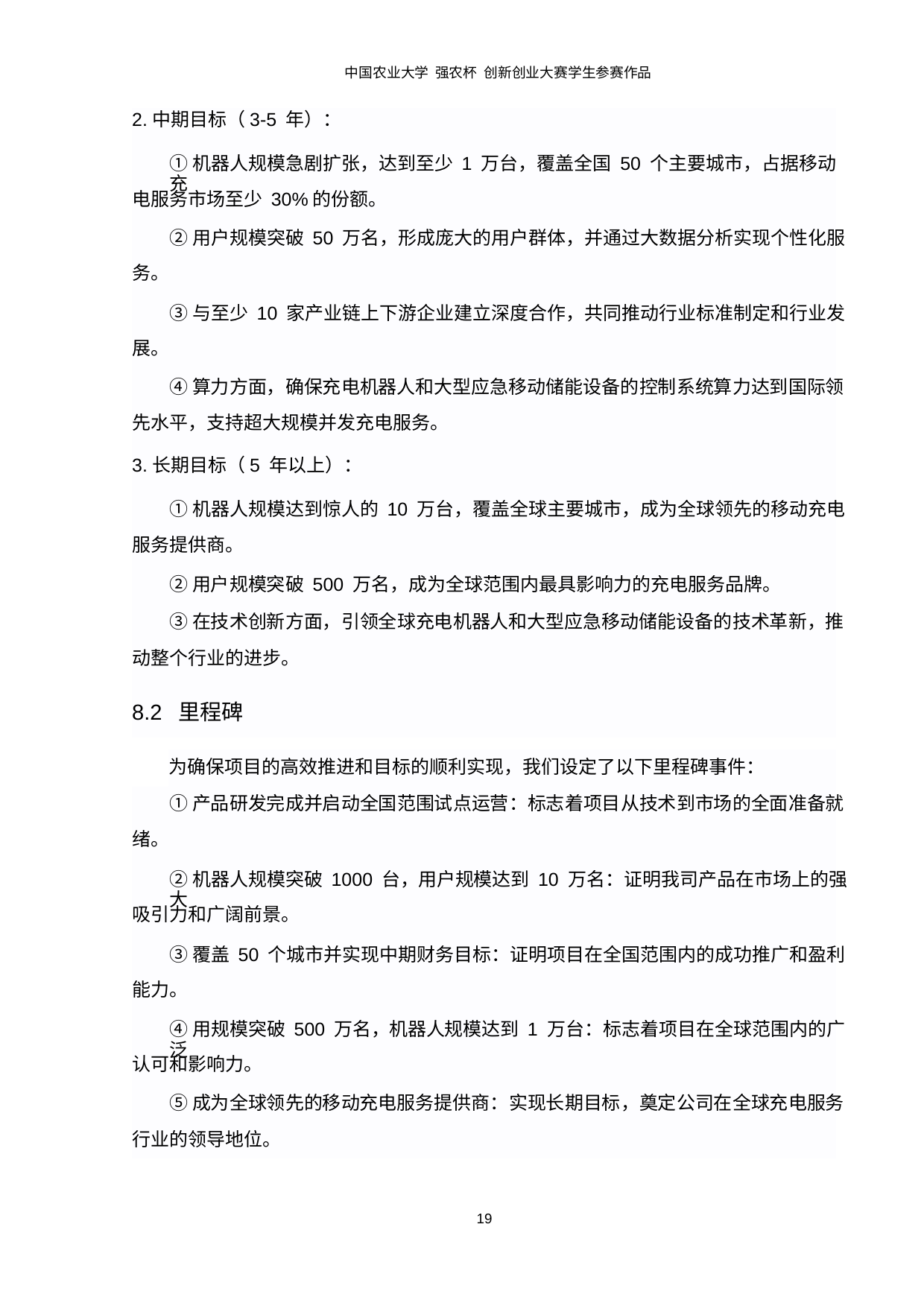

中国农业大学 强农杯 创新创业大赛学生参赛作品

2.中期目标（3-5 年）：
①机器人规模急剧扩张，达到至少 1 万台，覆盖全国 50 个主要城市，占据移动充
电服务市场至少 30%的份额。
②用户规模突破 50 万名，形成庞大的用户群体，并通过大数据分析实现个性化服
务。
③与至少 10 家产业链上下游企业建立深度合作，共同推动行业标准制定和行业发
展。
④算力方面，确保充电机器人和大型应急移动储能设备的控制系统算力达到国际领
先水平，支持超大规模并发充电服务。
3.长期目标（5 年以上）：
①机器人规模达到惊人的 10 万台，覆盖全球主要城市，成为全球领先的移动充电
服务提供商。
②用户规模突破 500 万名，成为全球范围内最具影响力的充电服务品牌。
③在技术创新方面，引领全球充电机器人和大型应急移动储能设备的技术革新，推
动整个行业的进步。
8.2 里程碑

为确保项目的高效推进和目标的顺利实现，我们设定了以下里程碑事件：
①产品研发完成并启动全国范围试点运营：标志着项目从技术到市场的全面准备就
绪。
②机器人规模突破 1000 台，用户规模达到 10 万名：证明我司产品在市场上的强大
吸引力和广阔前景。
③覆盖 50 个城市并实现中期财务目标：证明项目在全国范围内的成功推广和盈利
能力。
④用规模突破 500 万名，机器人规模达到 1 万台：标志着项目在全球范围内的广泛
认可和影响力。
⑤成为全球领先的移动充电服务提供商：实现长期目标，奠定公司在全球充电服务
行业的领导地位。
19